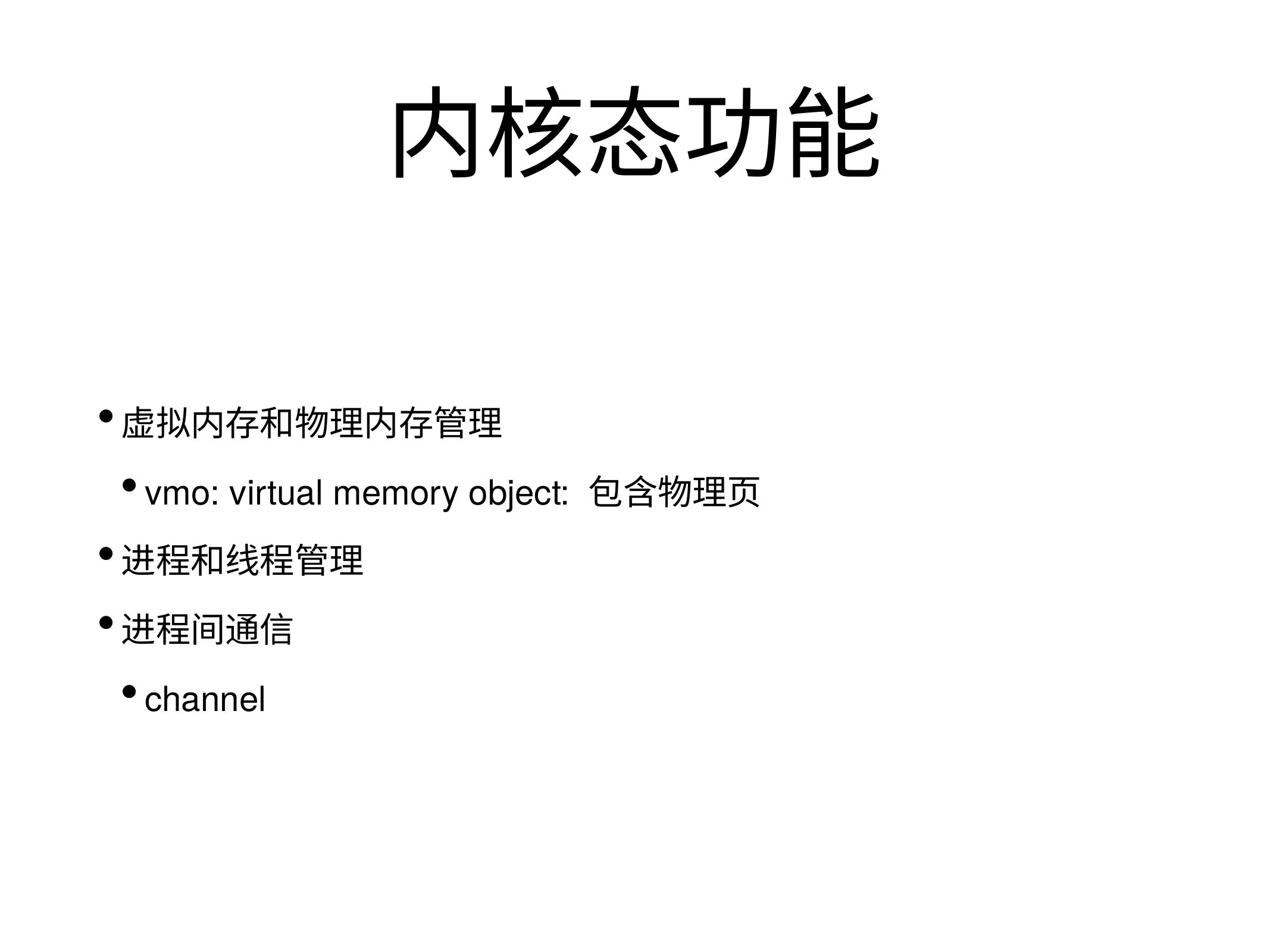

# 内核态功能
虚拟内存和物理内存管理
vmo: virtual memory object: 包含物理页
进程和线程管理
进程间通信
channel